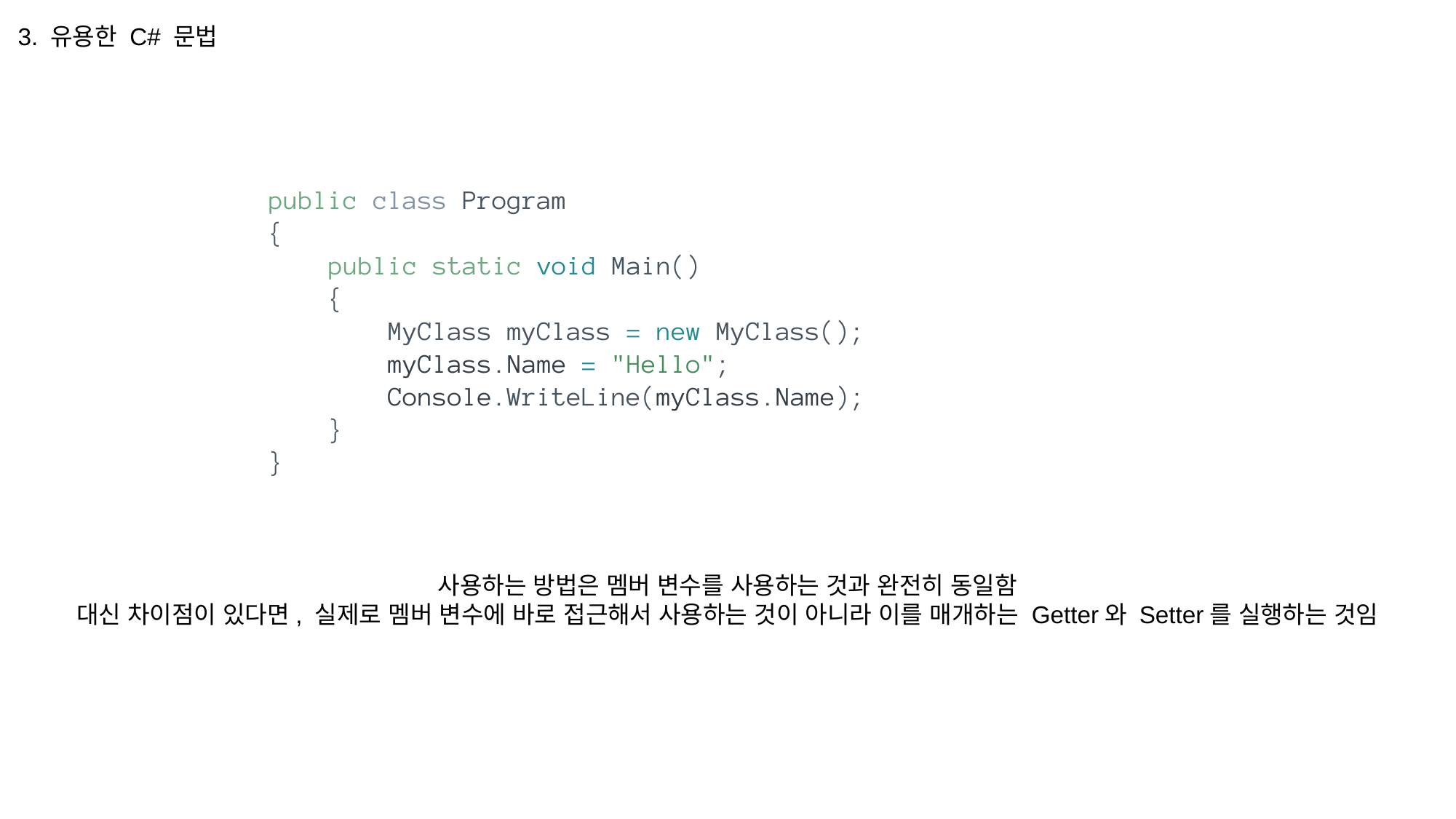

3. 유용한 C# 문법
public class Program
{
    public static void Main()
    {
        MyClass myClass = new MyClass();
        myClass.Name = "Hello";
        Console.WriteLine(myClass.Name);
    }
}
사용하는 방법은 멤버 변수를 사용하는 것과 완전히 동일함
대신 차이점이 있다면, 실제로 멤버 변수에 바로 접근해서 사용하는 것이 아니라 이를 매개하는 Getter와 Setter를 실행하는 것임